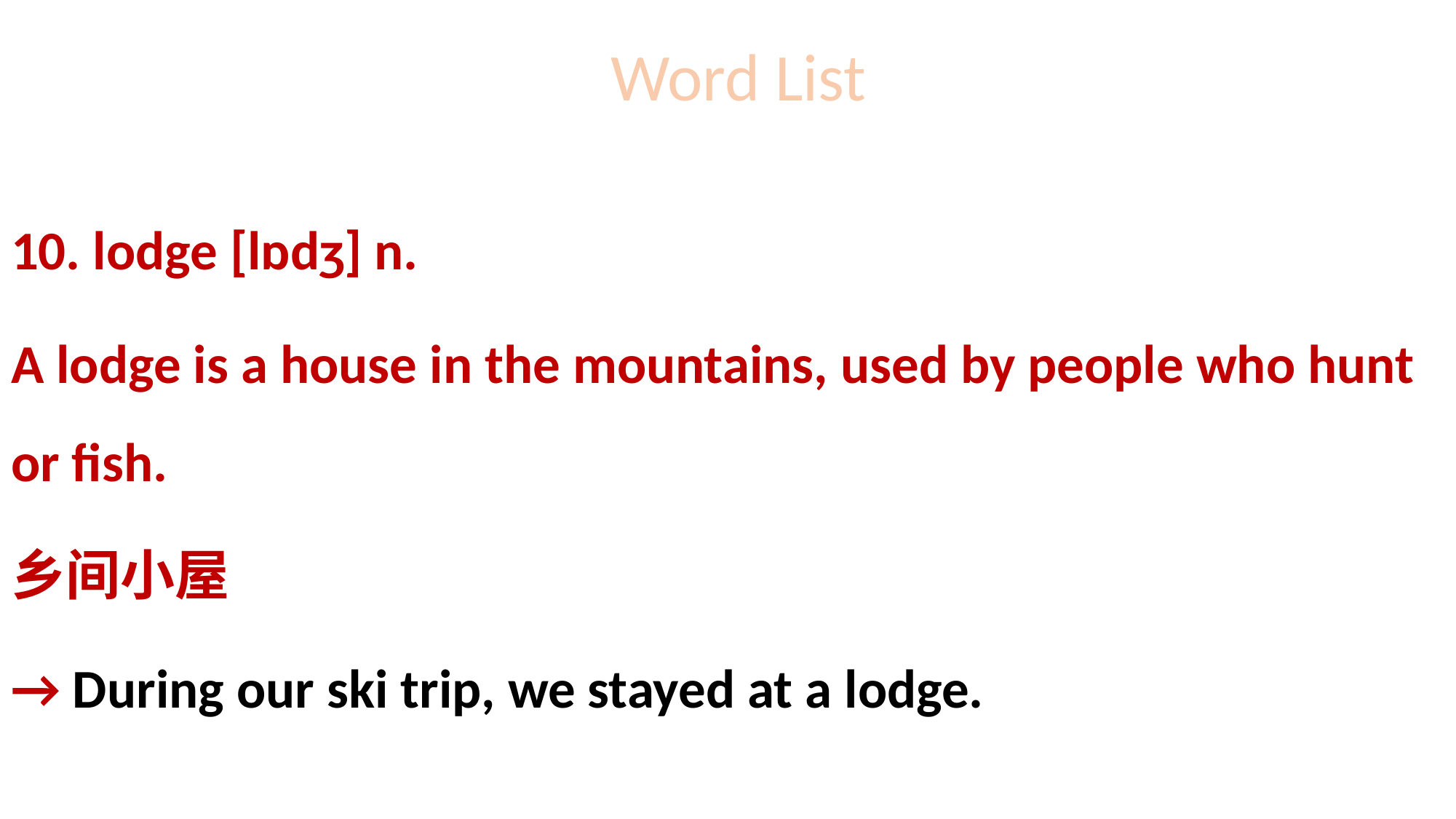

# Word List
10. lodge [lɒdʒ] n.
A lodge is a house in the mountains, used by people who hunt or fish.
乡间小屋
→ During our ski trip, we stayed at a lodge.